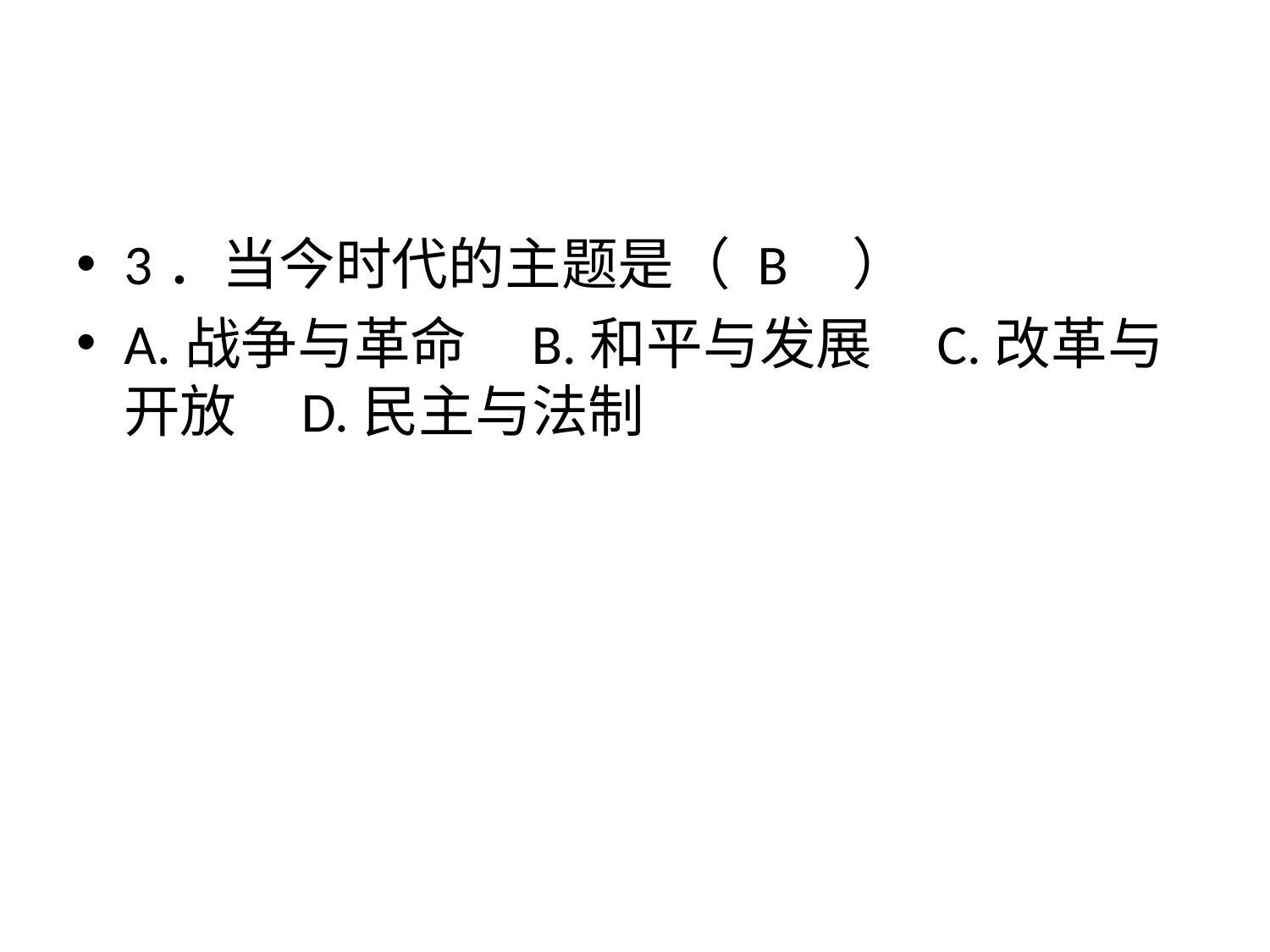

#
3．当今时代的主题是（ B    ）
A.战争与革命    B.和平与发展    C.改革与开放    D.民主与法制